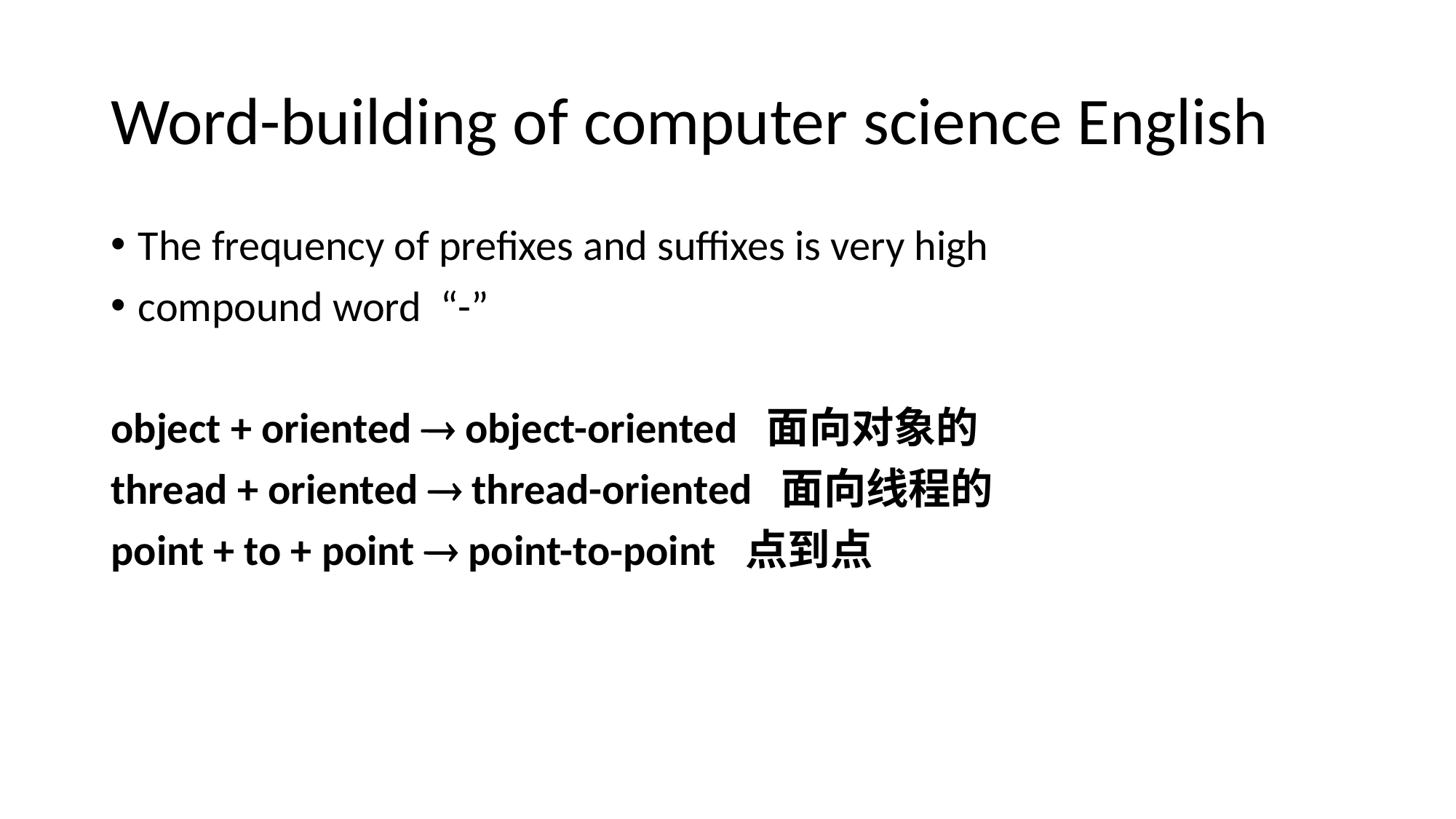

# Word-building of computer science English
The frequency of prefixes and suffixes is very high
compound word  “-”

object + oriented → object-oriented  面向对象的
thread + oriented → thread-oriented  面向线程的
point + to + point → point-to-point  点到点